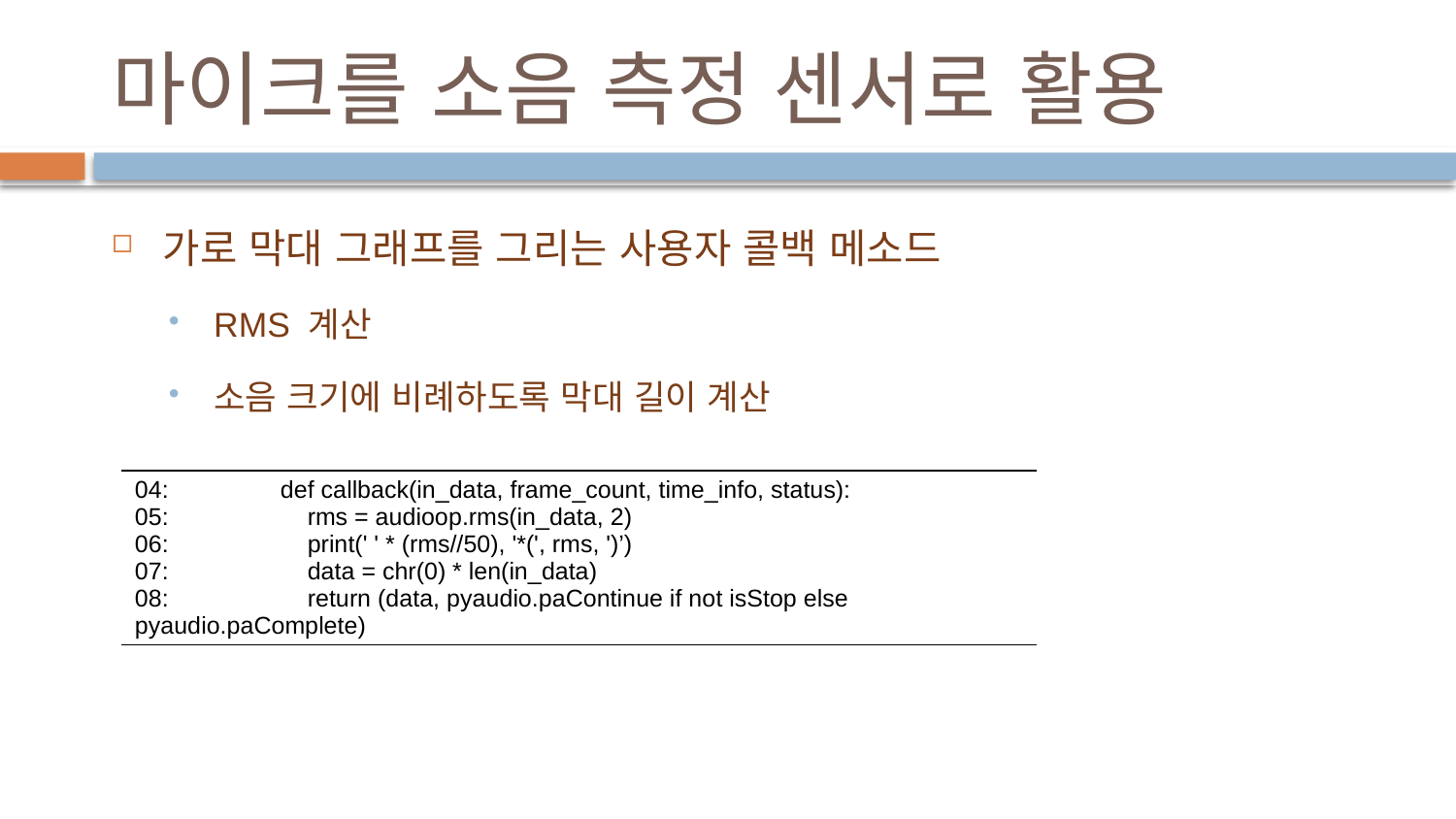

# 마이크를 소음 측정 센서로 활용
가로 막대 그래프를 그리는 사용자 콜백 메소드
RMS 계산
소음 크기에 비례하도록 막대 길이 계산
| 04: def callback(in\_data, frame\_count, time\_info, status): 05: rms = audioop.rms(in\_data, 2) 06: print(' ' \* (rms//50), '\*(', rms, ')’) 07: data = chr(0) \* len(in\_data) 08: return (data, pyaudio.paContinue if not isStop else pyaudio.paComplete) |
| --- |